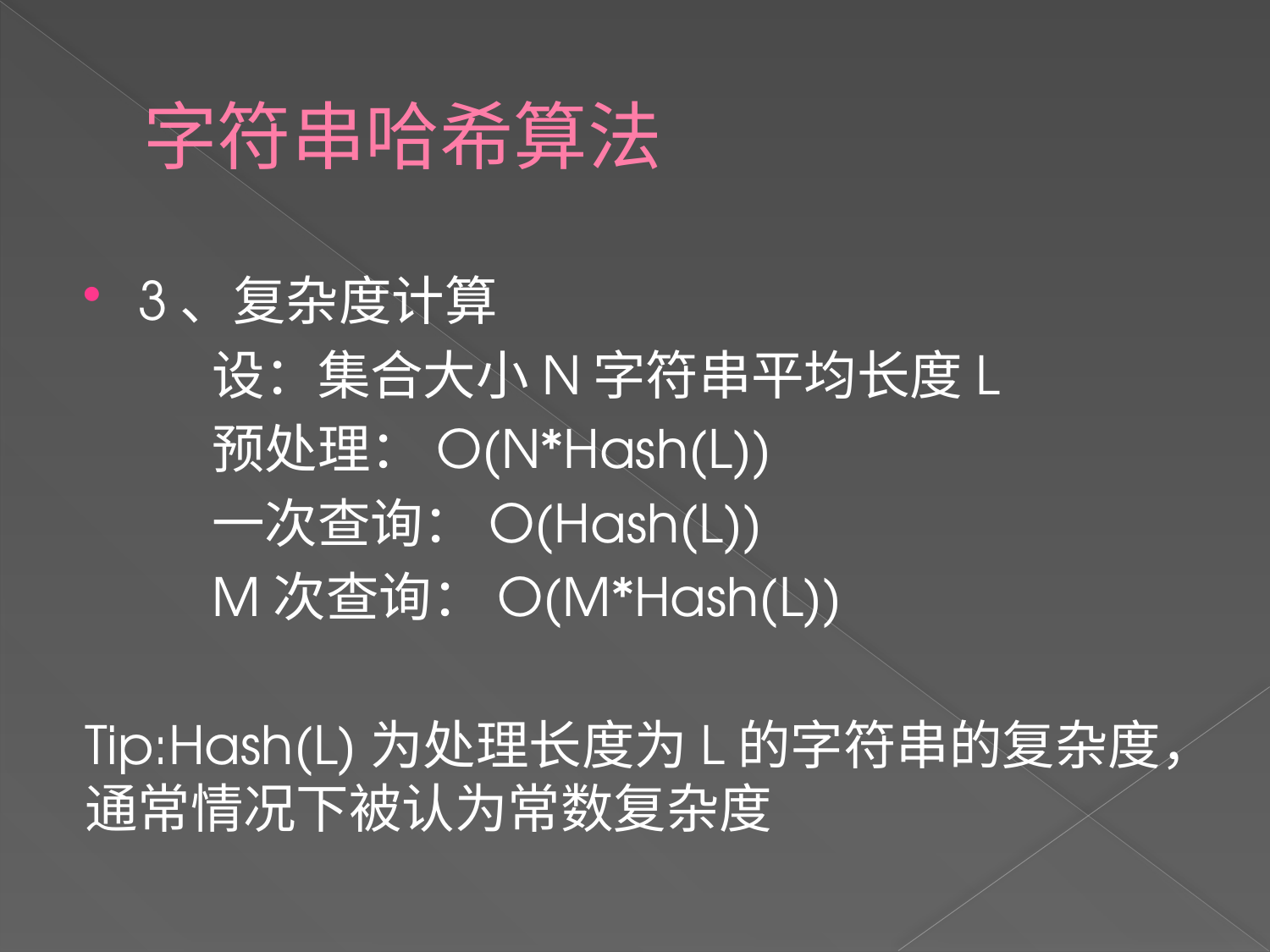

# 字符串哈希算法
3、复杂度计算
	设：集合大小N	字符串平均长度L
	预处理：O(N*Hash(L))
	一次查询：O(Hash(L))
	M次查询：O(M*Hash(L))

Tip:Hash(L)为处理长度为L的字符串的复杂度，通常情况下被认为常数复杂度